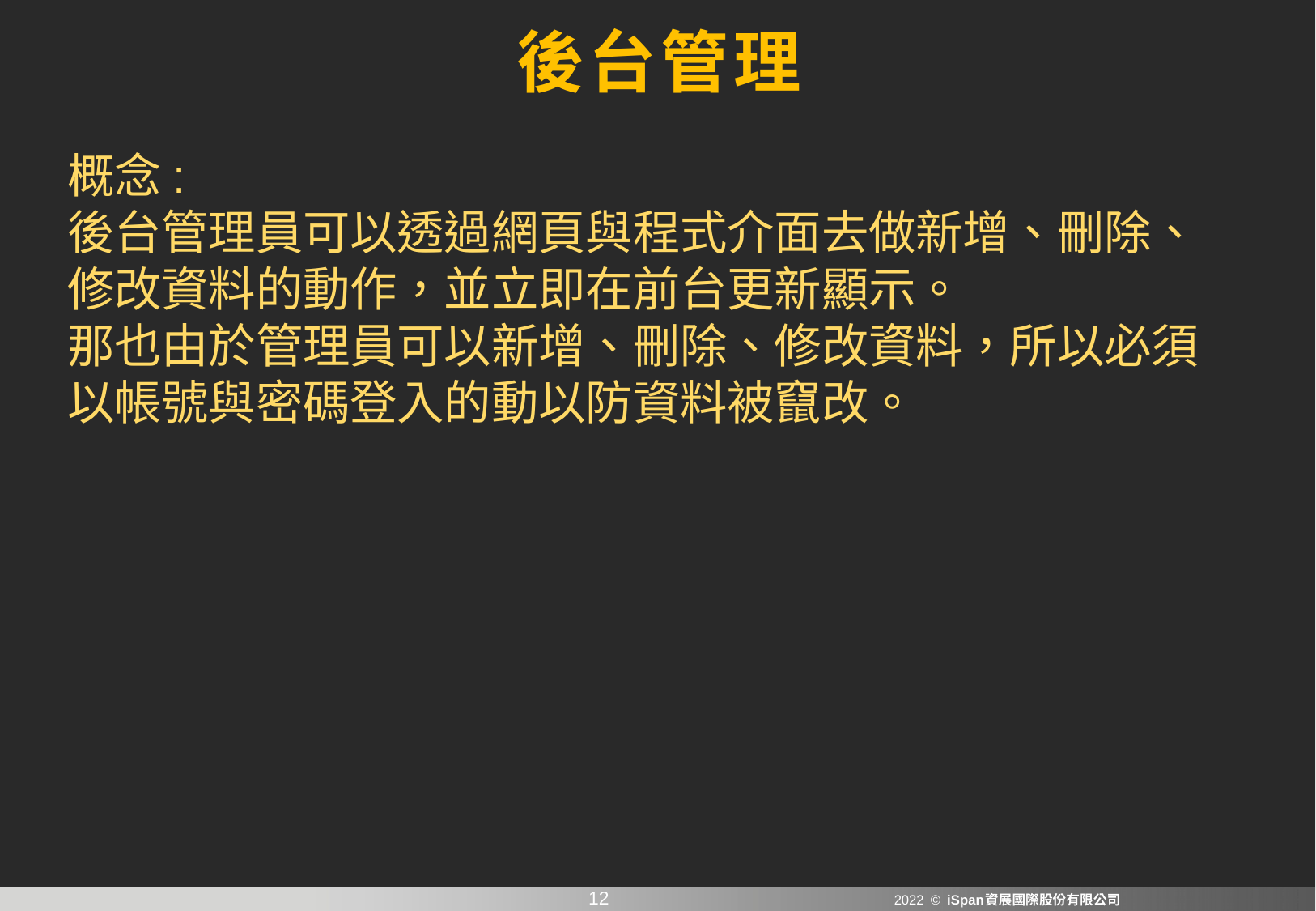

後台管理
概念:
後台管理員可以透過網頁與程式介面去做新增、刪除、修改資料的動作，並立即在前台更新顯示。
那也由於管理員可以新增、刪除、修改資料，所以必須以帳號與密碼登入的動以防資料被竄改。